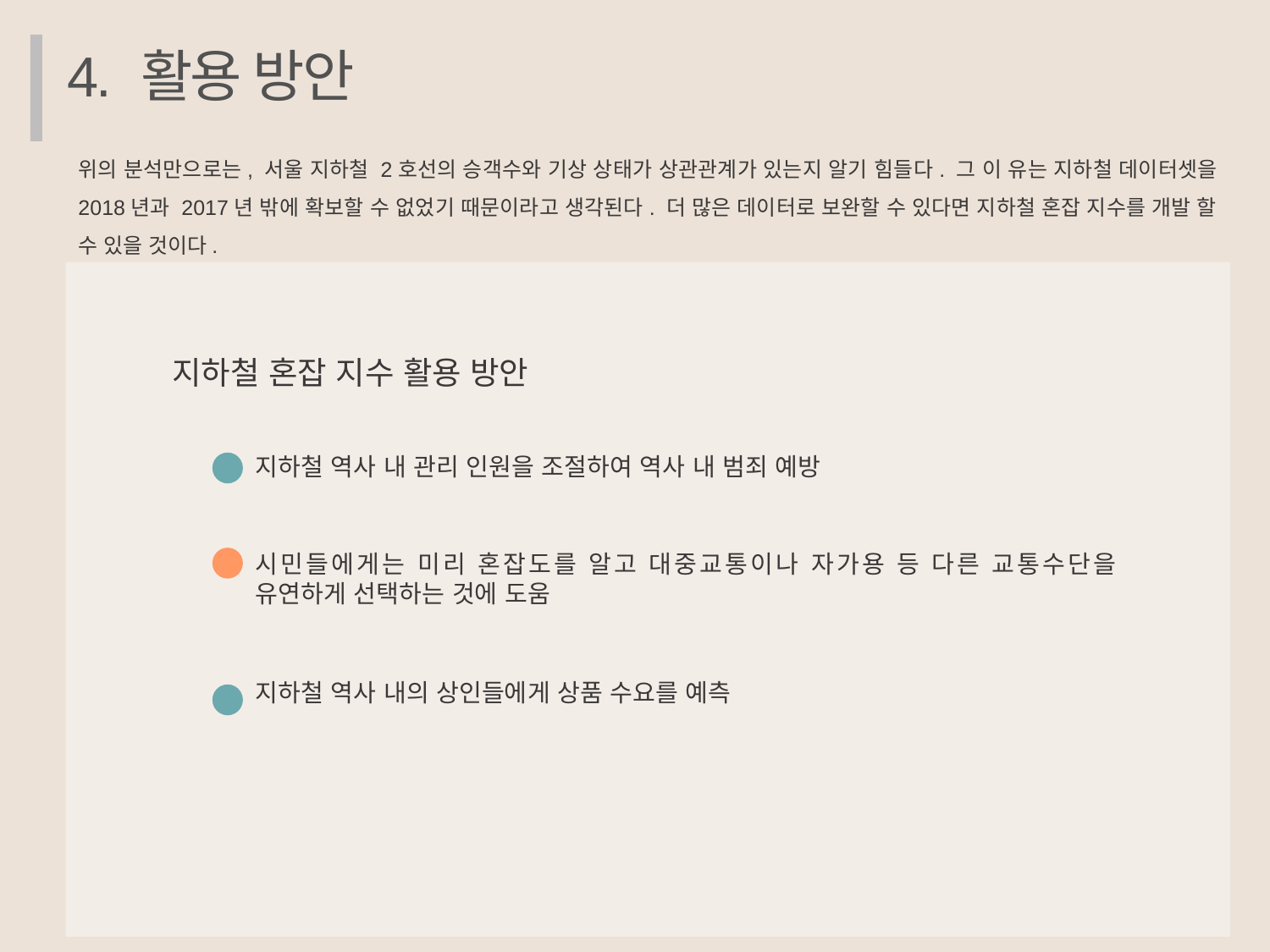

4. 활용 방안
위의 분석만으로는, 서울 지하철 2호선의 승객수와 기상 상태가 상관관계가 있는지 알기 힘들다. 그 이 유는 지하철 데이터셋을 2018년과 2017년 밖에 확보할 수 없었기 때문이라고 생각된다. 더 많은 데이터로 보완할 수 있다면 지하철 혼잡 지수를 개발 할 수 있을 것이다.

지하철 혼잡 지수 활용 방안
지하철 역사 내 관리 인원을 조절하여 역사 내 범죄 예방

시민들에게는 미리 혼잡도를 알고 대중교통이나 자가용 등 다른 교통수단을 유연하게 선택하는 것에 도움

지하철 역사 내의 상인들에게 상품 수요를 예측